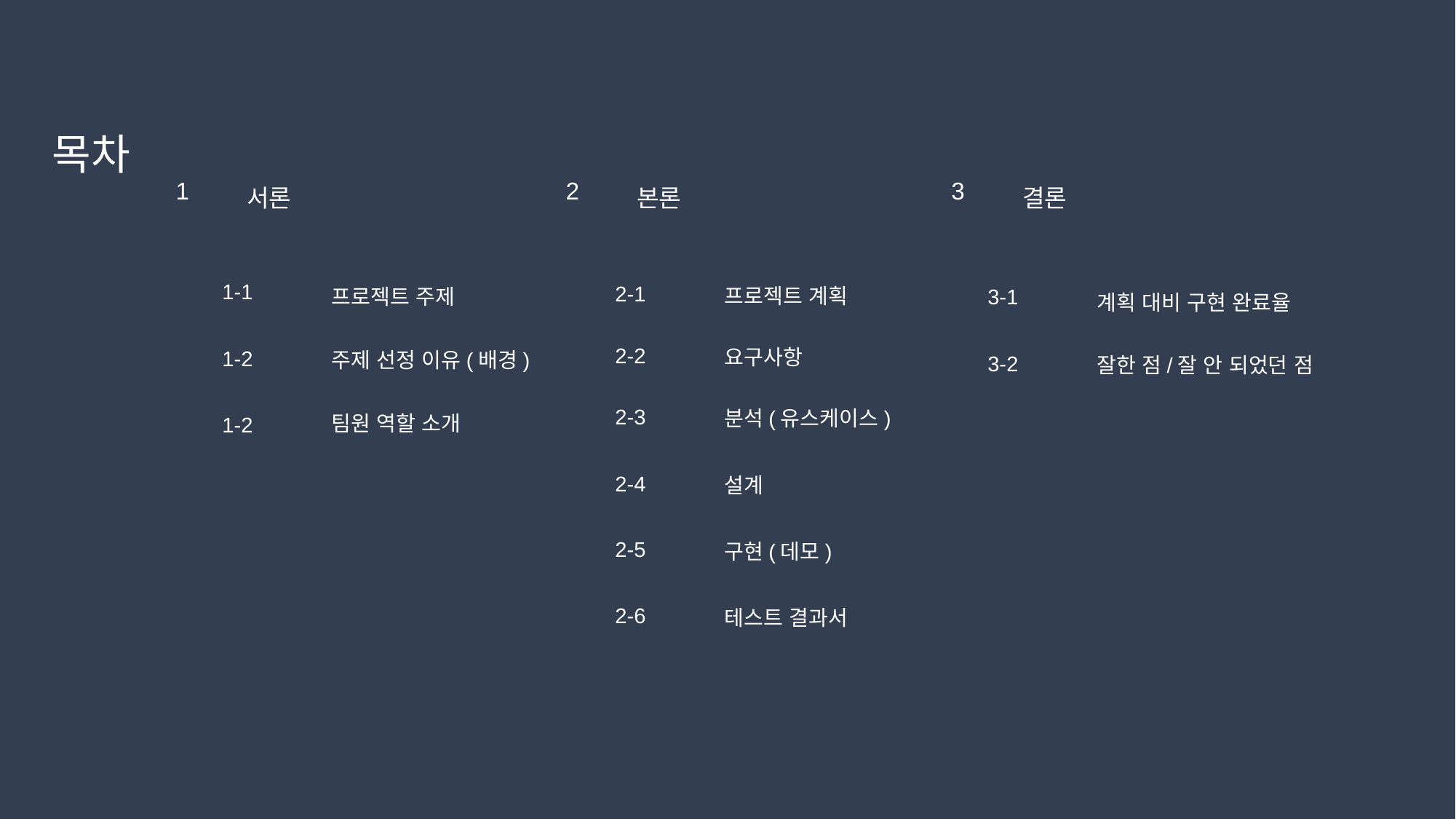

목차
1
서론
2
본론
3
결론
2-1
1-1
프로젝트 주제
2-1
프로젝트 계획
3-1
계획 대비 구현 완료율
2-2
요구사항
1-2
주제 선정 이유(배경)
3-2
잘한 점/잘 안 되었던 점
2-3
분석(유스케이스)
팀원 역할 소개
1-2
2-4
설계
2-5
구현(데모)
2-6
테스트 결과서